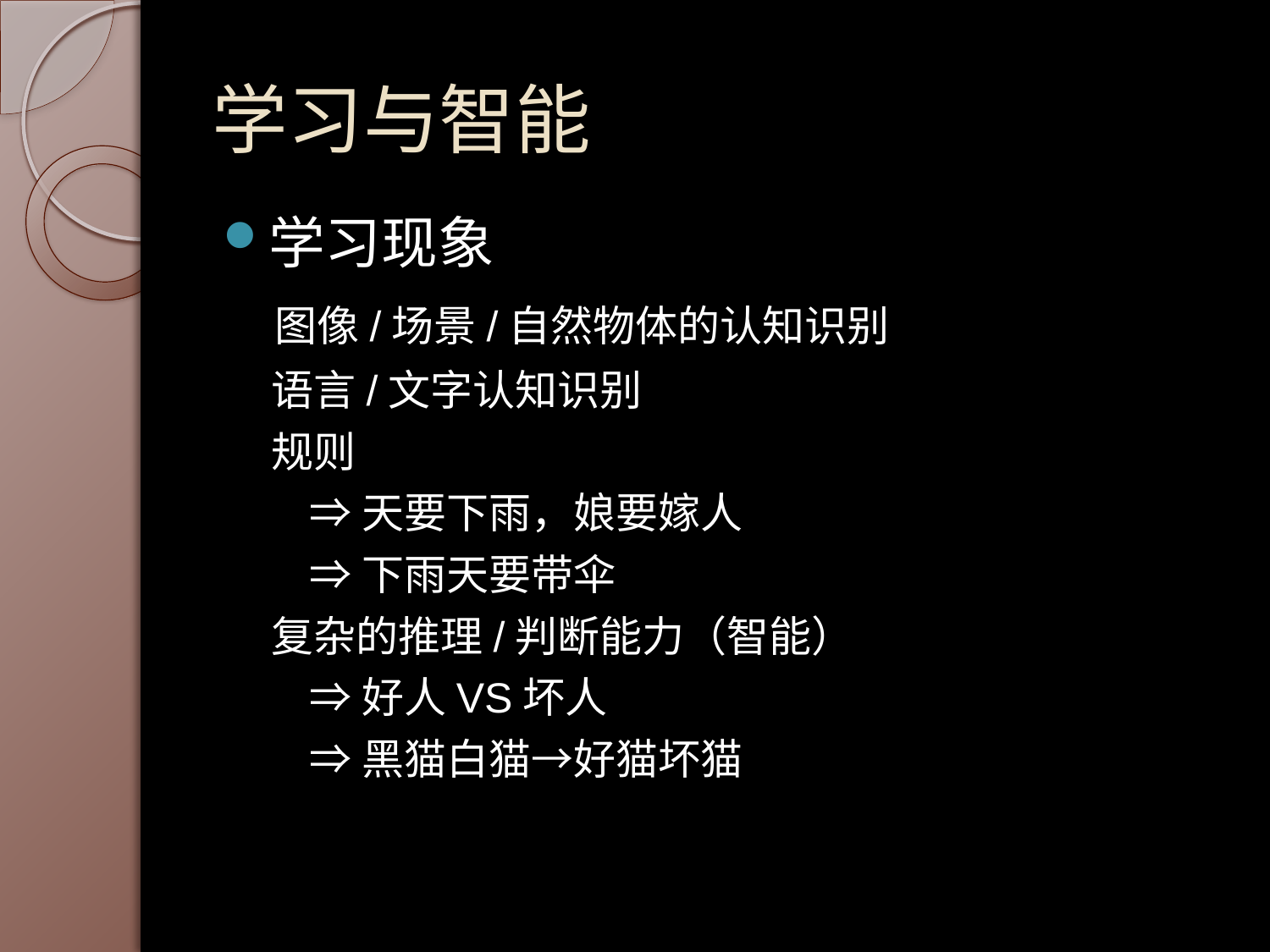

# 学习与智能
学习现象
   图像/场景/自然物体的认知识别
    语言/文字认知识别
    规则
         ⇒天要下雨，娘要嫁人
         ⇒下雨天要带伞
    复杂的推理/判断能力（智能）
         ⇒好人VS坏人
         ⇒黑猫白猫→好猫坏猫